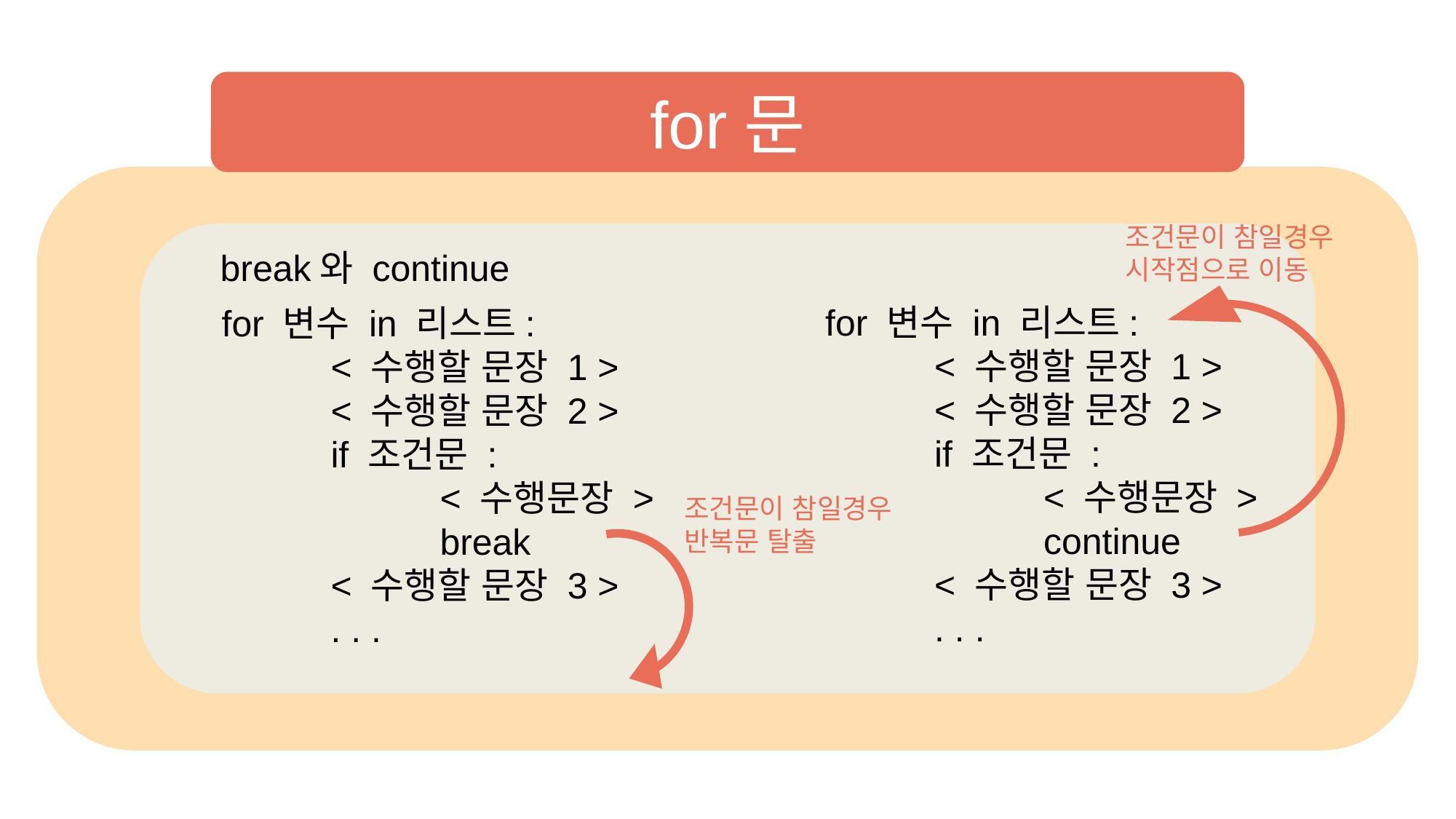

for문

조건문이 참일경우
시작점으로 이동

break와 continue

for 변수 in 리스트:
	< 수행할 문장 1 >
	< 수행할 문장 2 >
	if 조건문 :
		< 수행문장 >
		continue
	< 수행할 문장 3 >
	. . .

for 변수 in 리스트:
	< 수행할 문장 1 >
	< 수행할 문장 2 >
	if 조건문 :
		< 수행문장 >
		break
	< 수행할 문장 3 >
	. . .

조건문이 참일경우
반복문 탈출